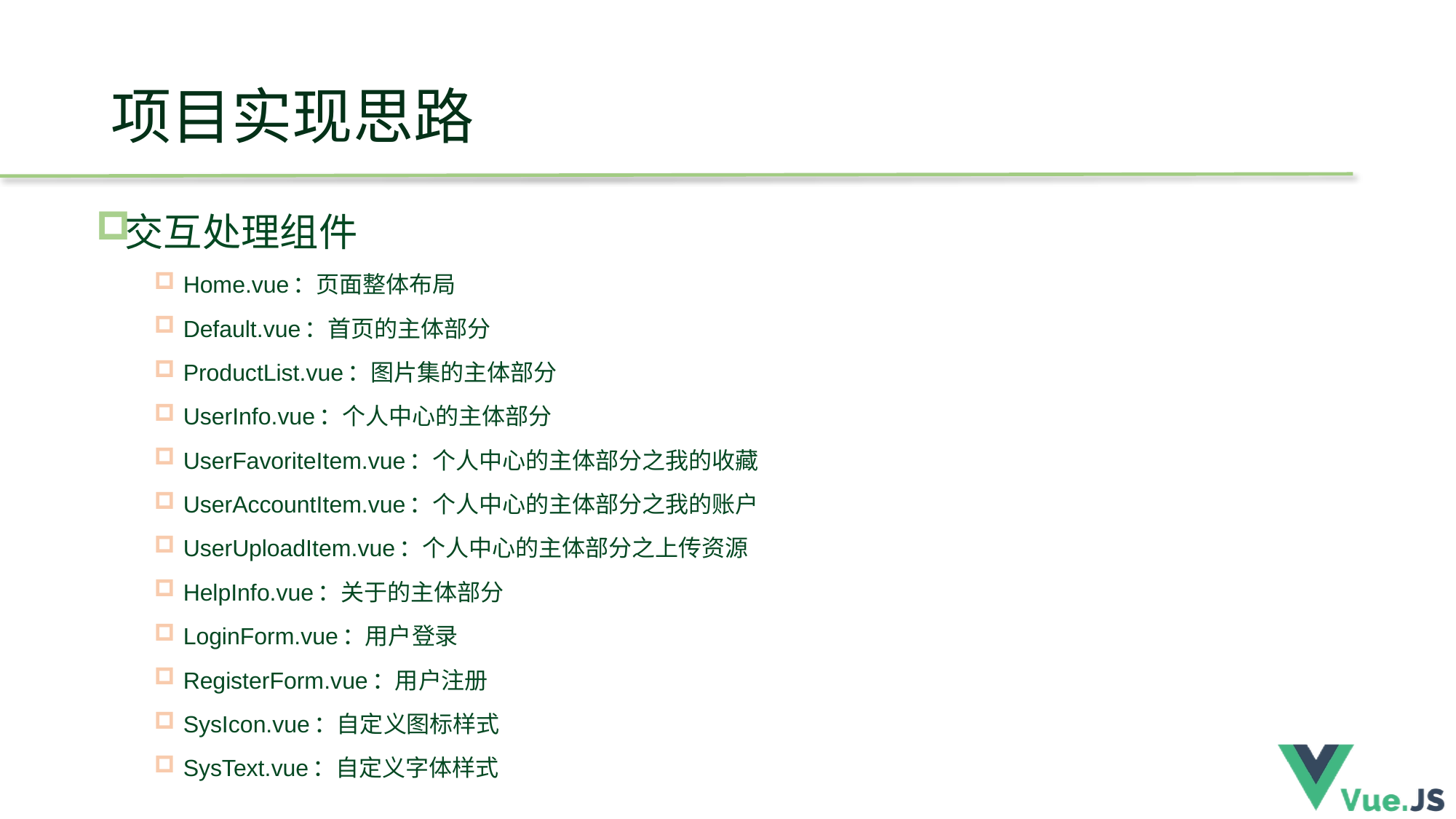

# 项目实现思路
交互处理组件
Home.vue：页面整体布局
Default.vue：首页的主体部分
ProductList.vue：图片集的主体部分
UserInfo.vue：个人中心的主体部分
UserFavoriteItem.vue：个人中心的主体部分之我的收藏
UserAccountItem.vue：个人中心的主体部分之我的账户
UserUploadItem.vue：个人中心的主体部分之上传资源
HelpInfo.vue：关于的主体部分
LoginForm.vue：用户登录
RegisterForm.vue：用户注册
SysIcon.vue：自定义图标样式
SysText.vue：自定义字体样式